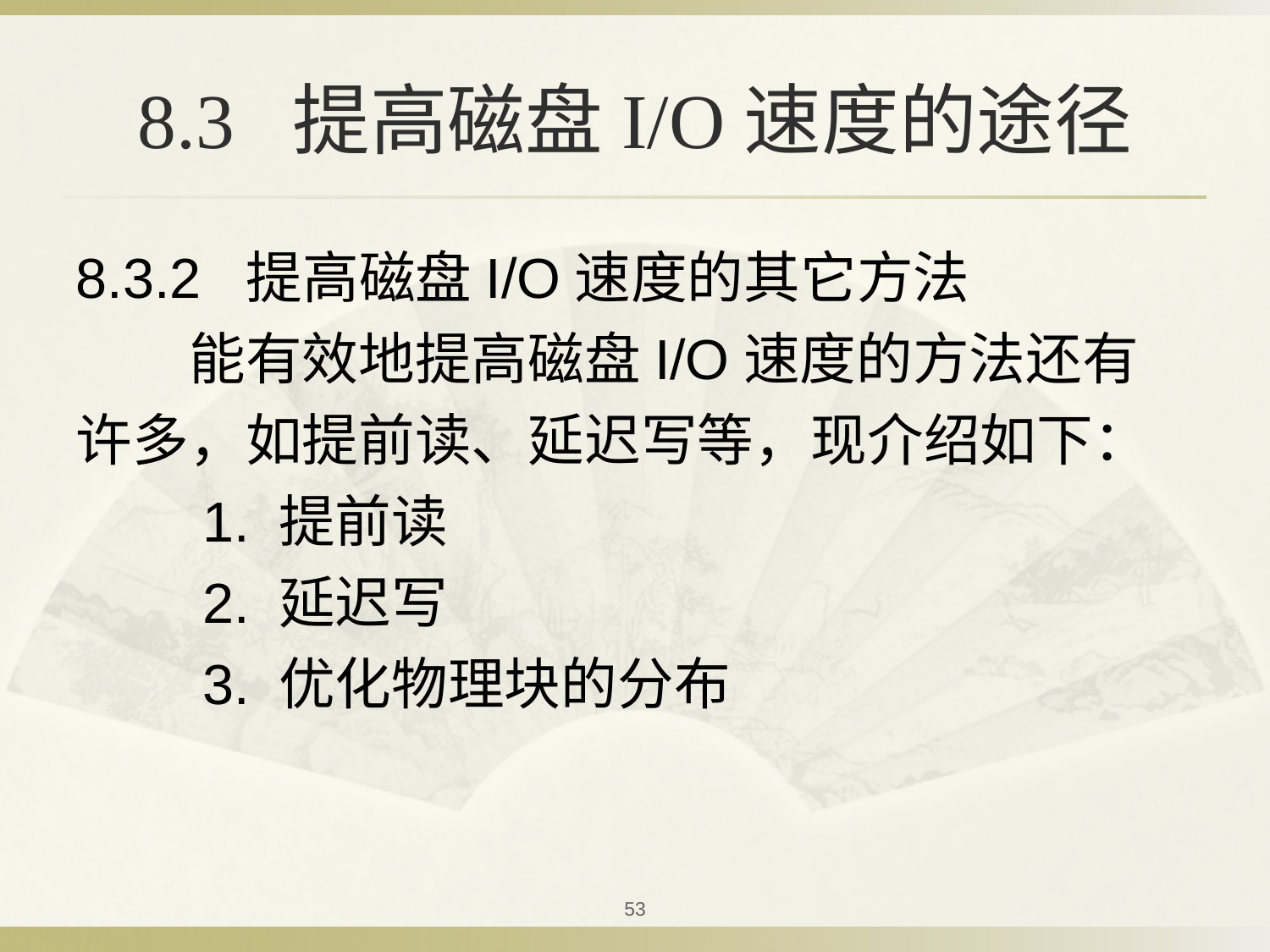

# 8.3  提高磁盘I/O速度的途径
8.3.2  提高磁盘I/O速度的其它方法
　　能有效地提高磁盘I/O速度的方法还有许多，如提前读、延迟写等，现介绍如下：
　　1. 提前读
　　2. 延迟写
　　3. 优化物理块的分布
53